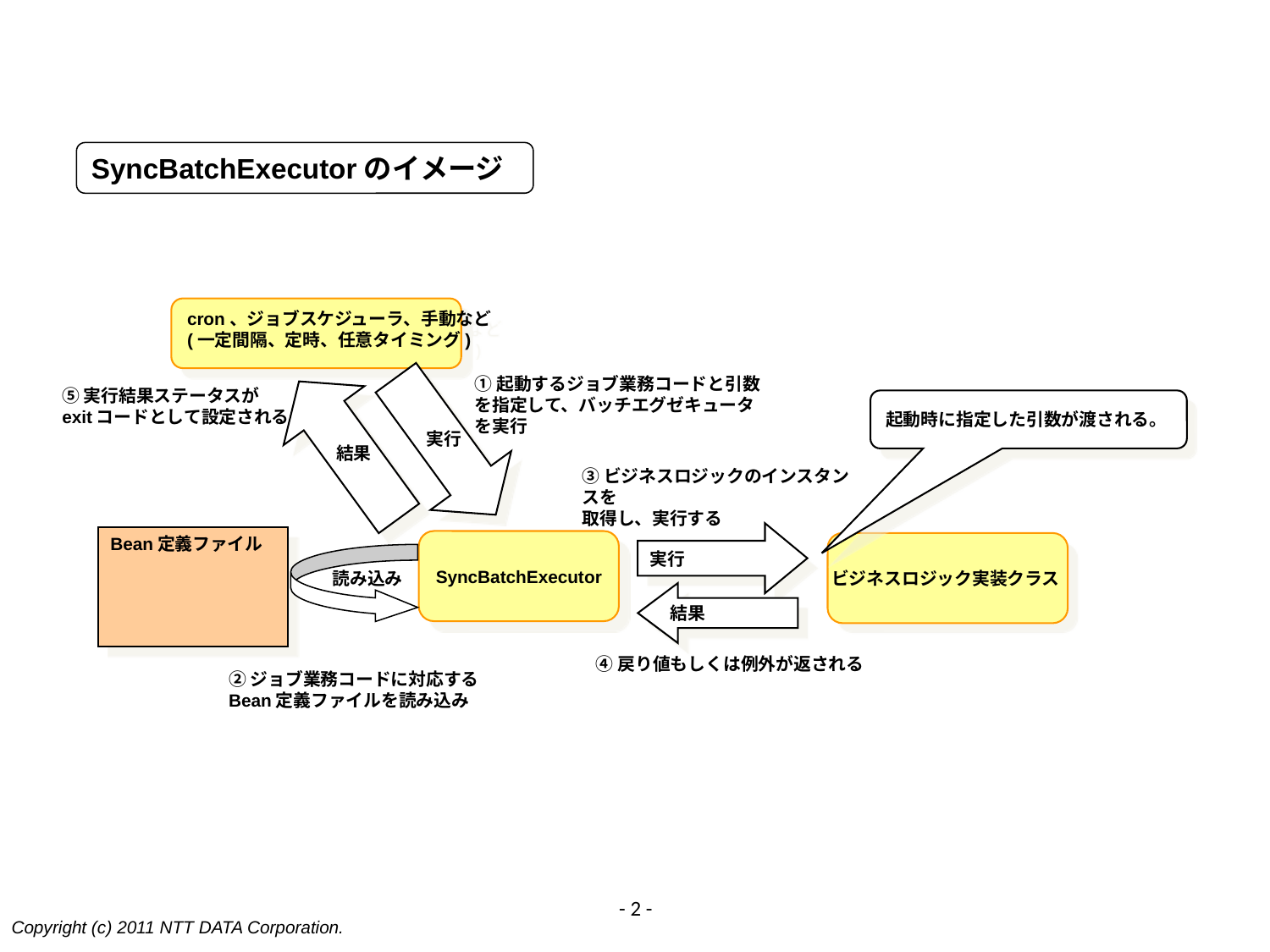

SyncBatchExecutorのイメージ

cron、ジョブスケジューラ、手動など
(一定間隔、定時、任意タイミング)

①起動するジョブ業務コードと引数を指定して、バッチエグゼキュータを実行
⑤実行結果ステータスが
exitコードとして設定される
起動時に指定した引数が渡される。
実行
結果
③ビジネスロジックのインスタンスを
取得し、実行する
実行
Bean定義ファイル
SyncBatchExecutor
ビジネスロジック実装クラス

読み込み
結果
④戻り値もしくは例外が返される
②ジョブ業務コードに対応する
Bean定義ファイルを読み込み
- 2 -
Copyright (c) 2011 NTT DATA Corporation.